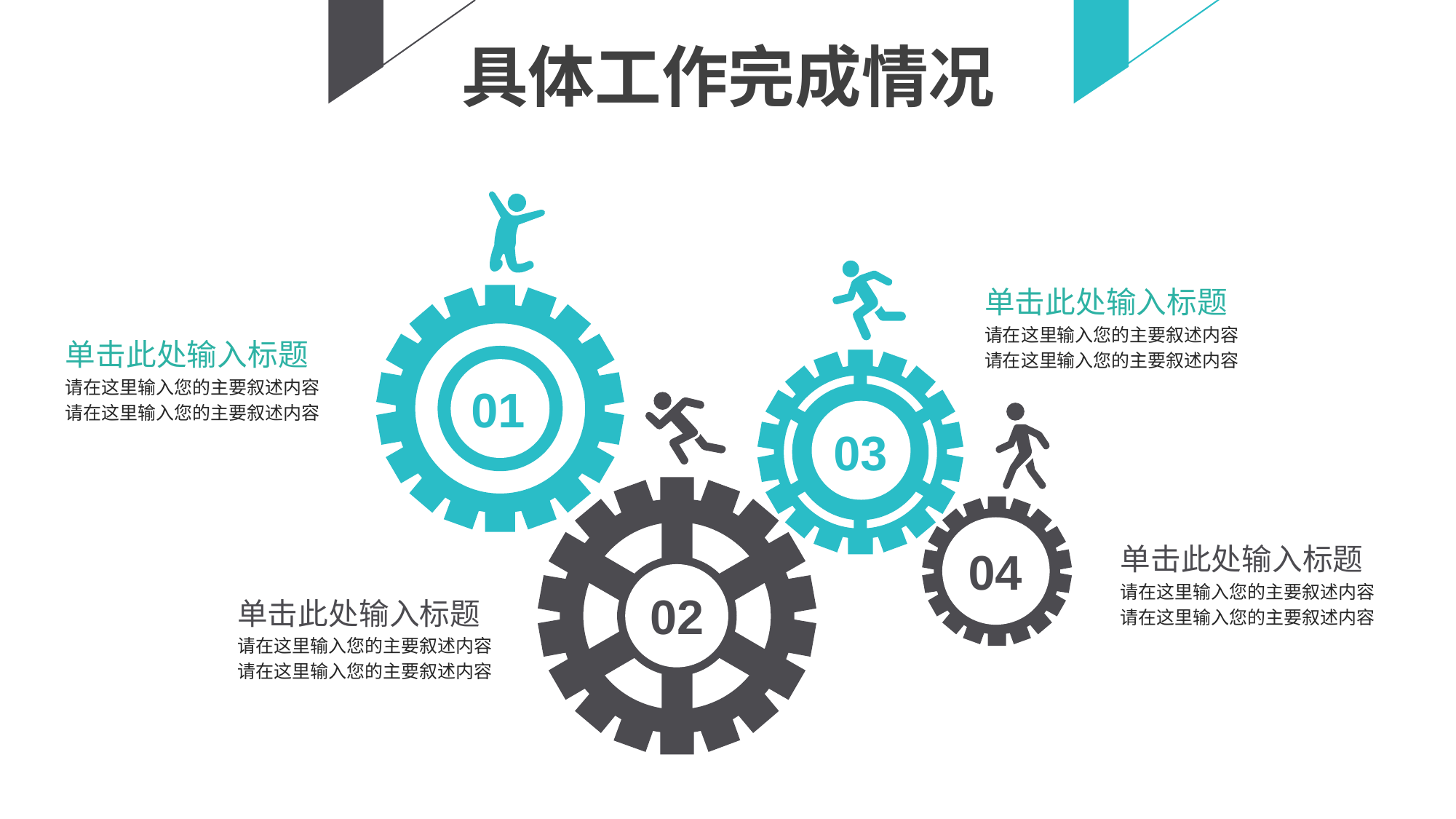

具体工作完成情况

单击此处输入标题
请在这里输入您的主要叙述内容
请在这里输入您的主要叙述内容

单击此处输入标题
请在这里输入您的主要叙述内容
请在这里输入您的主要叙述内容

01

03

单击此处输入标题
请在这里输入您的主要叙述内容
请在这里输入您的主要叙述内容
04

02
单击此处输入标题
请在这里输入您的主要叙述内容
请在这里输入您的主要叙述内容